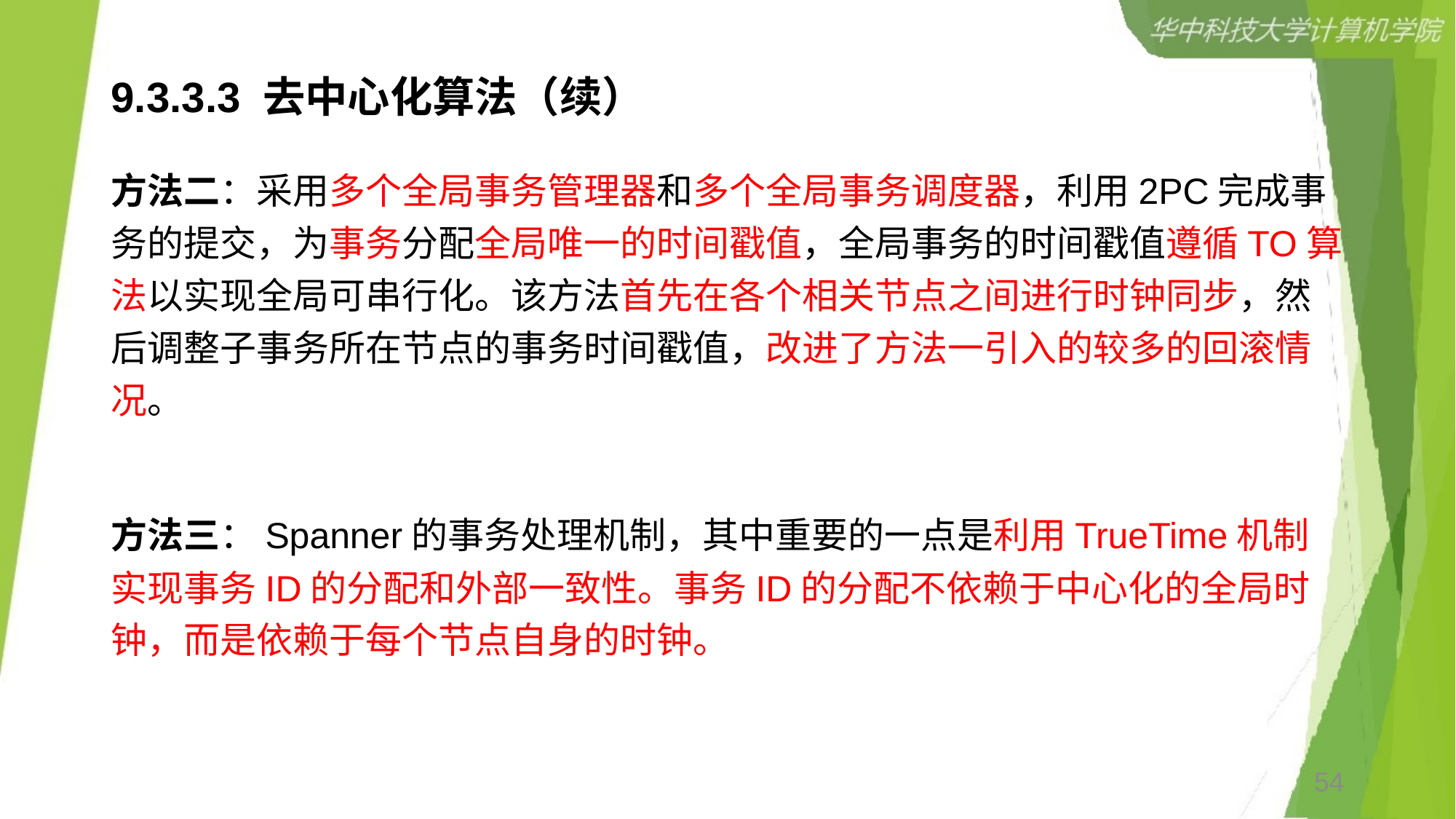

# 9.3.3.3 去中心化算法（续）
方法二：采用多个全局事务管理器和多个全局事务调度器，利用2PC完成事务的提交，为事务分配全局唯一的时间戳值，全局事务的时间戳值遵循TO算法以实现全局可串行化。该方法首先在各个相关节点之间进行时钟同步，然后调整子事务所在节点的事务时间戳值，改进了方法一引入的较多的回滚情况。

方法三：Spanner的事务处理机制，其中重要的一点是利用TrueTime机制实现事务ID的分配和外部一致性。事务ID的分配不依赖于中心化的全局时钟，而是依赖于每个节点自身的时钟。
54